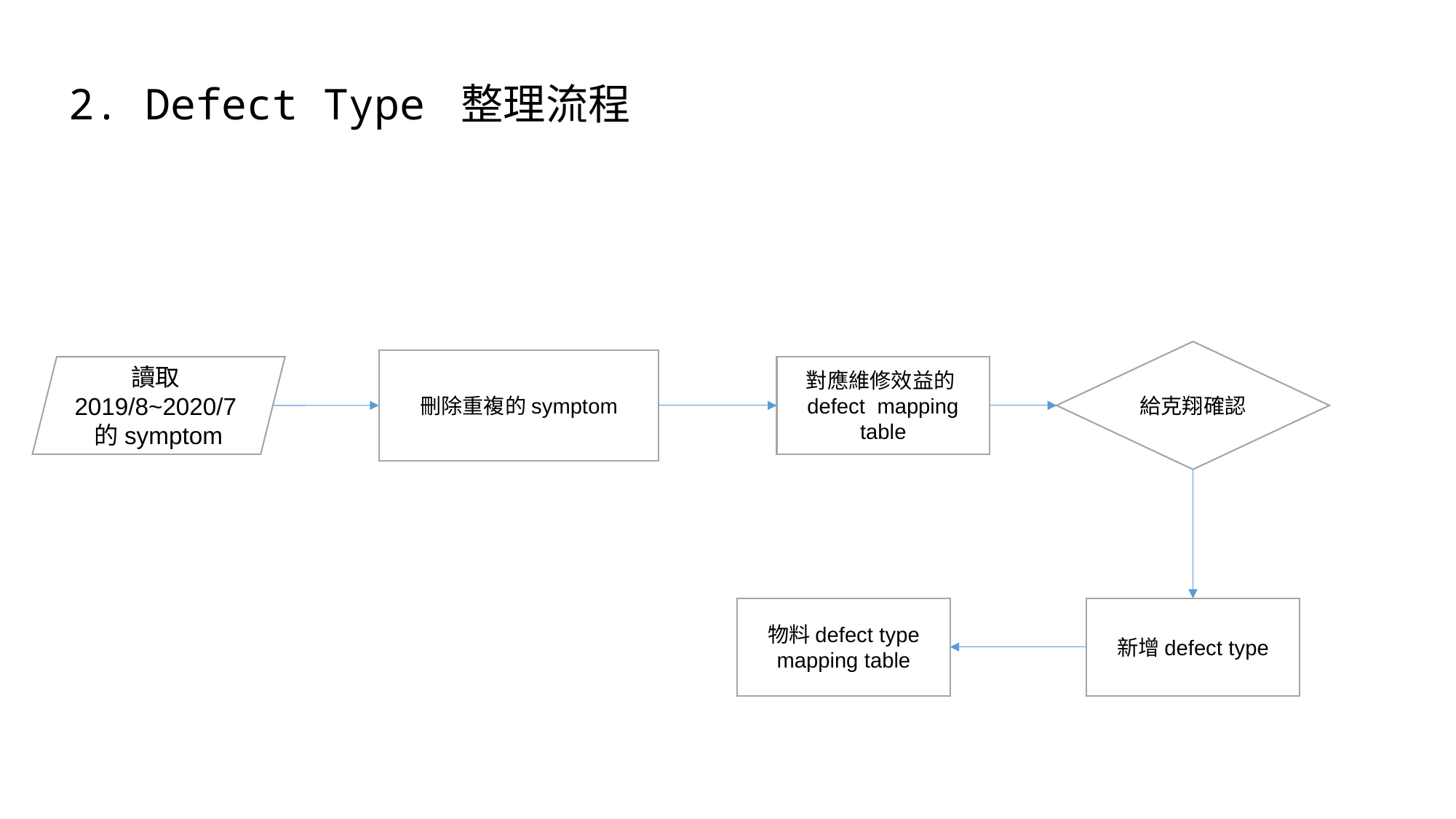

# 2. Defect Type 整理流程
給克翔確認
刪除重複的symptom
讀取2019/8~2020/7的symptom
對應維修效益的defect  mapping table
物料defect type mapping table
新增defect type